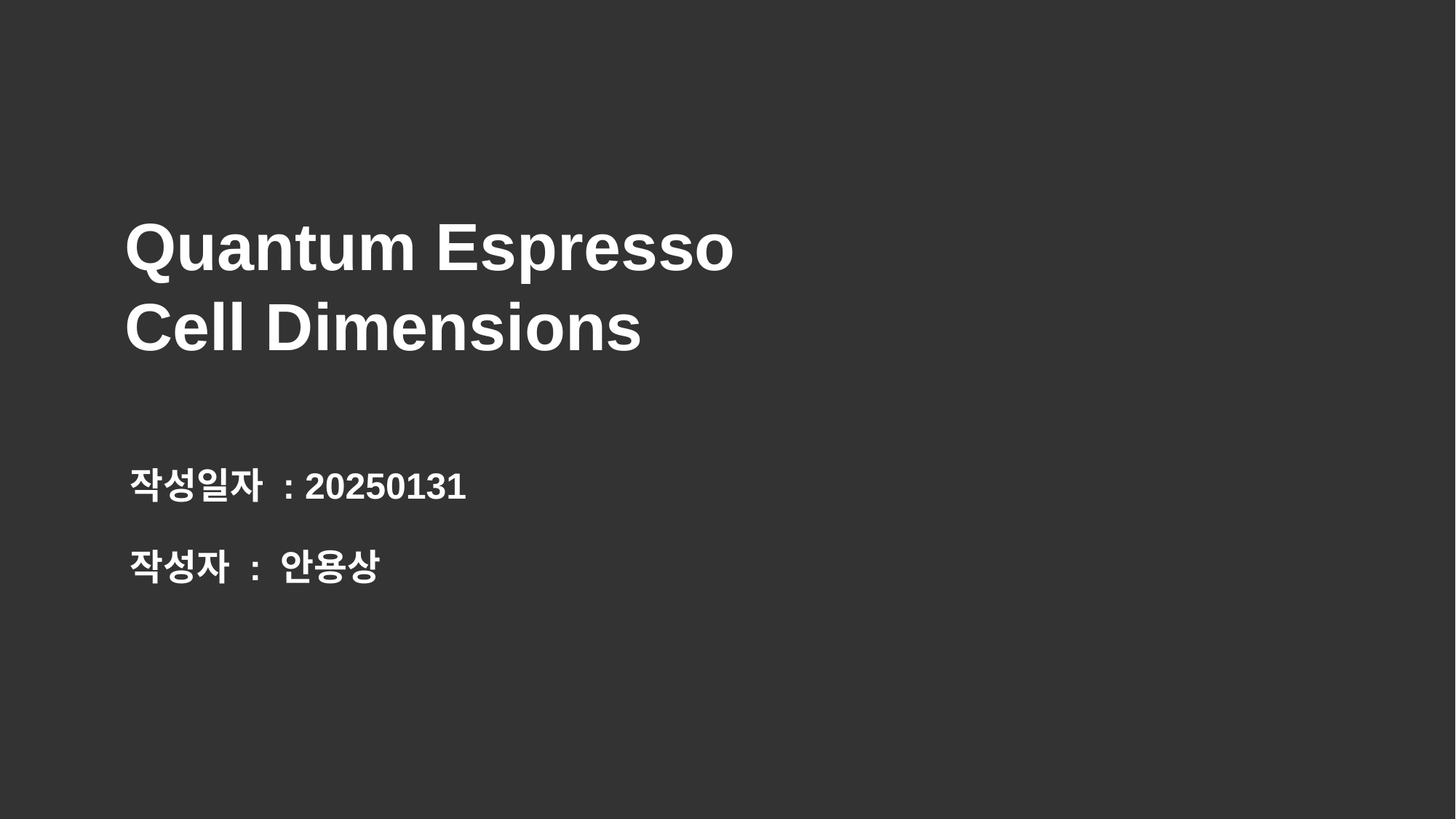

Quantum Espresso
Cell Dimensions
작성일자 : 20250131
작성자 : 안용상